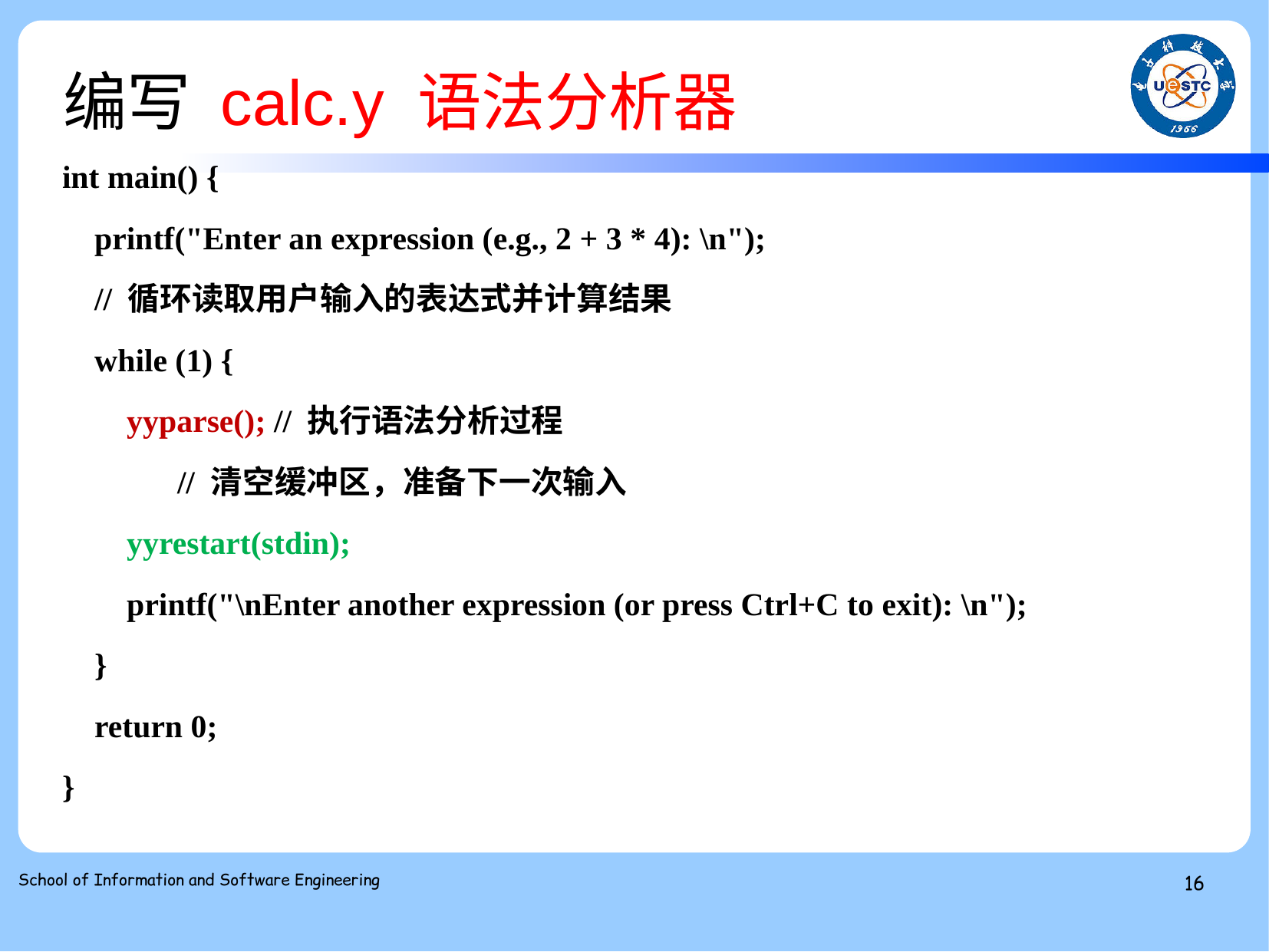

编写 calc.y 语法分析器
int main() {
    printf("Enter an expression (e.g., 2 + 3 * 4): \n");
    // 循环读取用户输入的表达式并计算结果
    while (1) {
        yyparse(); // 执行语法分析过程
  	// 清空缓冲区，准备下一次输入
        yyrestart(stdin);
        printf("\nEnter another expression (or press Ctrl+C to exit): \n");
    }
    return 0;
}
School of Information and Software Engineering
16